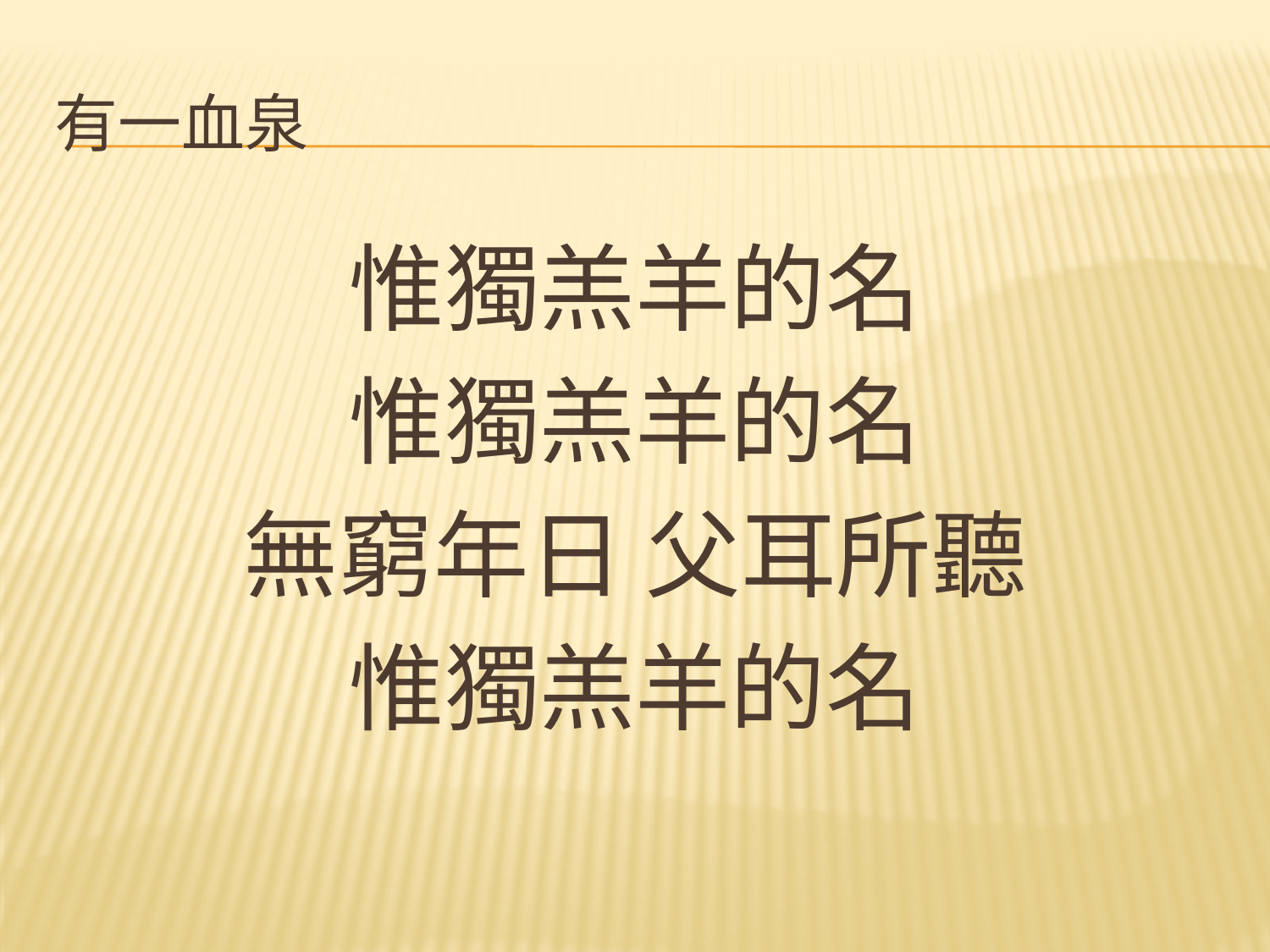

# 有一血泉
惟獨羔羊的名
惟獨羔羊的名
無窮年日 父耳所聽
惟獨羔羊的名